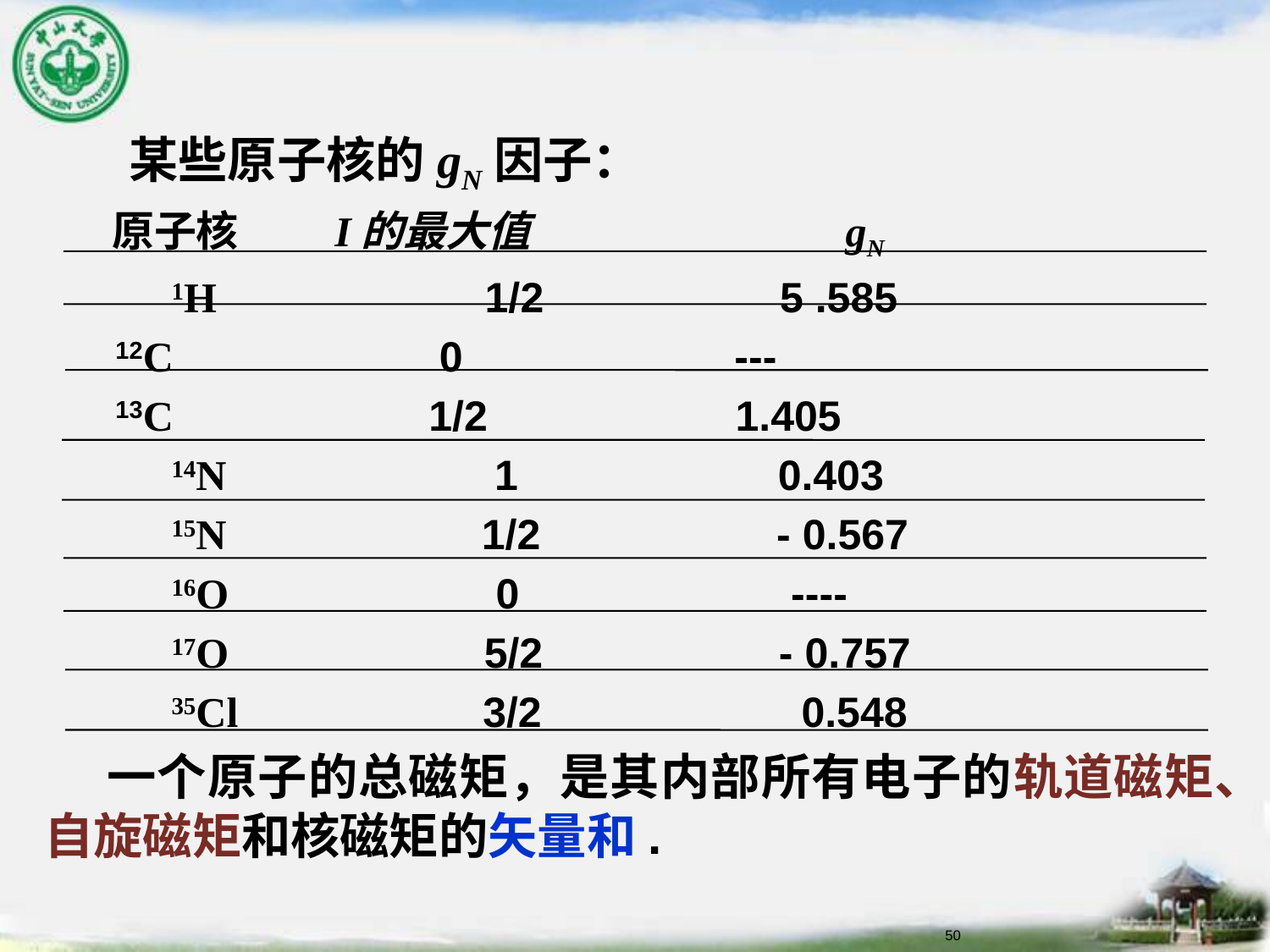

某些原子核的gN因子：
      原子核         I的最大值                                gN
            1H                         1/2                    5 .585
      12C                         0                       ---
      13C                        1/2                     1.405
            14N                         1                      0.403
            15N                        1/2                    - 0.567
            16O                         0                       ----
            17O                        5/2                    - 0.757
            35Cl                       3/2                      0.548
    一个原子的总磁矩，是其内部所有电子的轨道磁矩、自旋磁矩和核磁矩的矢量和.

50